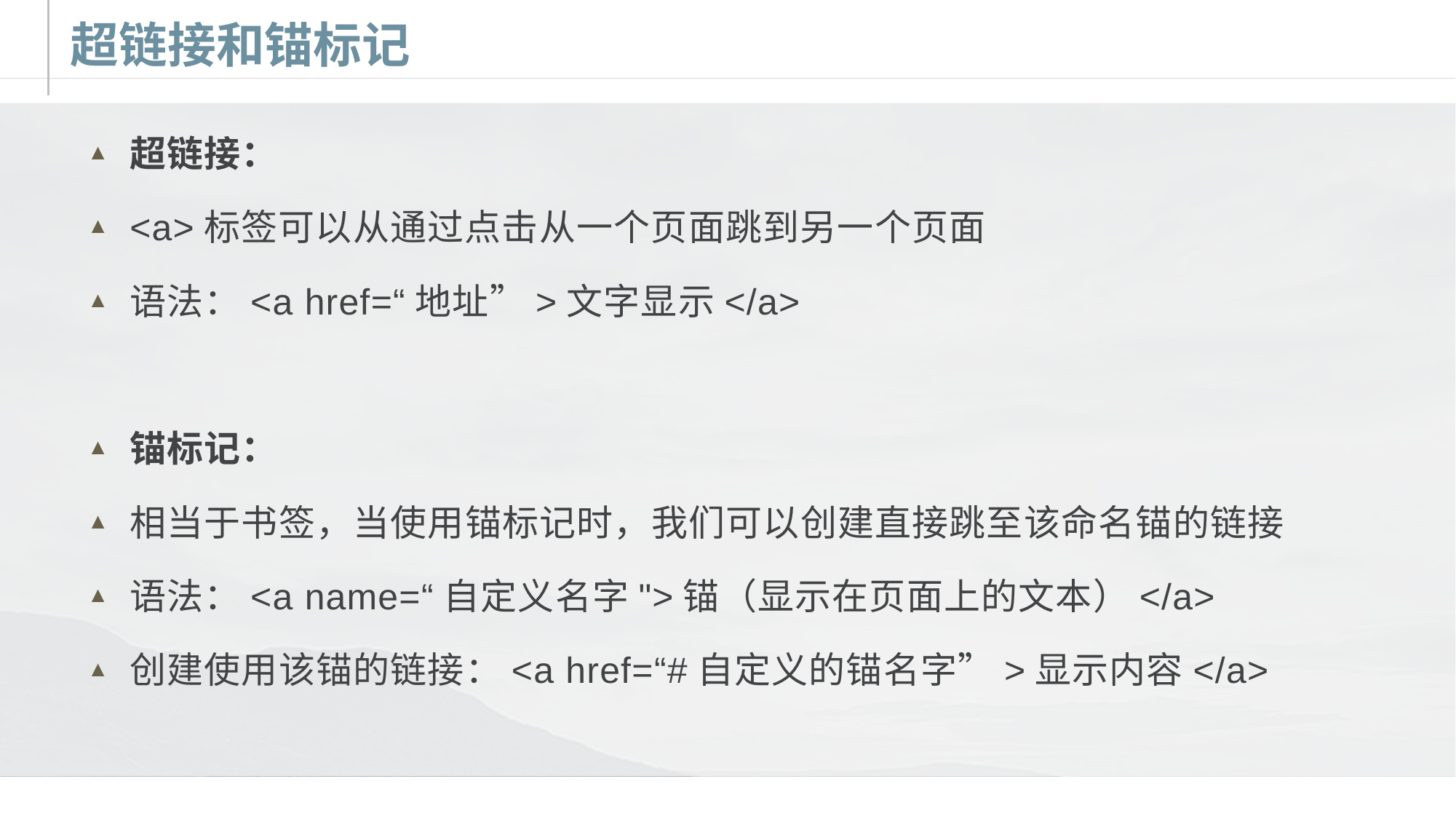

# 超链接和锚标记
超链接：
<a>标签可以从通过点击从一个页面跳到另一个页面
语法：<a href=“地址”>文字显示</a>

锚标记：
相当于书签，当使用锚标记时，我们可以创建直接跳至该命名锚的链接
语法：<a name=“自定义名字">锚（显示在页面上的文本）</a>
创建使用该锚的链接：<a href=“#自定义的锚名字”>显示内容</a>